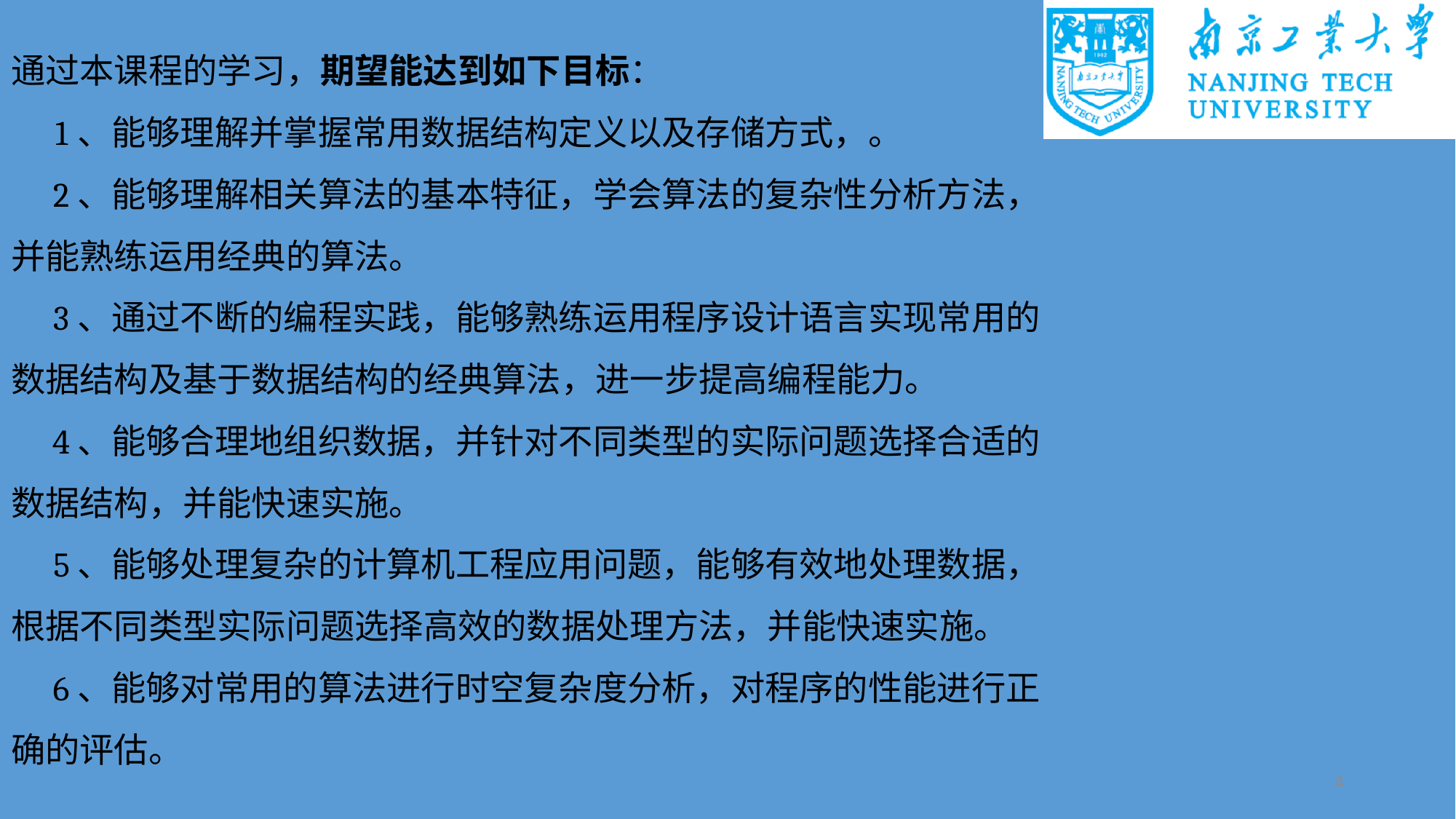

通过本课程的学习，期望能达到如下目标：
1、能够理解并掌握常用数据结构定义以及存储方式，。
2、能够理解相关算法的基本特征，学会算法的复杂性分析方法，并能熟练运用经典的算法。
3、通过不断的编程实践，能够熟练运用程序设计语言实现常用的数据结构及基于数据结构的经典算法，进一步提高编程能力。
4、能够合理地组织数据，并针对不同类型的实际问题选择合适的数据结构，并能快速实施。
5、能够处理复杂的计算机工程应用问题，能够有效地处理数据，根据不同类型实际问题选择高效的数据处理方法，并能快速实施。
6、能够对常用的算法进行时空复杂度分析，对程序的性能进行正确的评估。
4